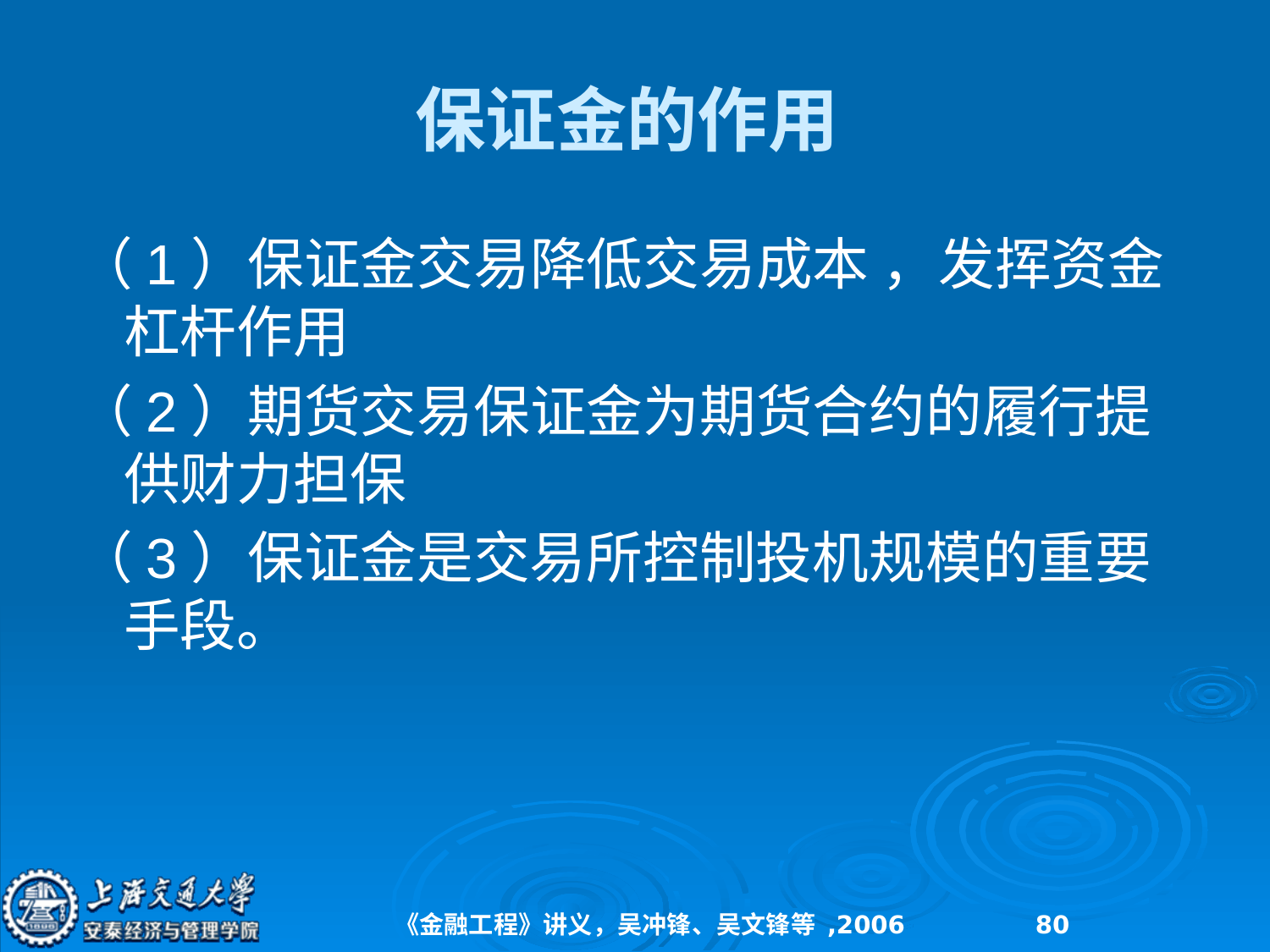

# 保证金的作用
（1）保证金交易降低交易成本 ，发挥资金杠杆作用
（2）期货交易保证金为期货合约的履行提供财力担保
（3）保证金是交易所控制投机规模的重要手段。